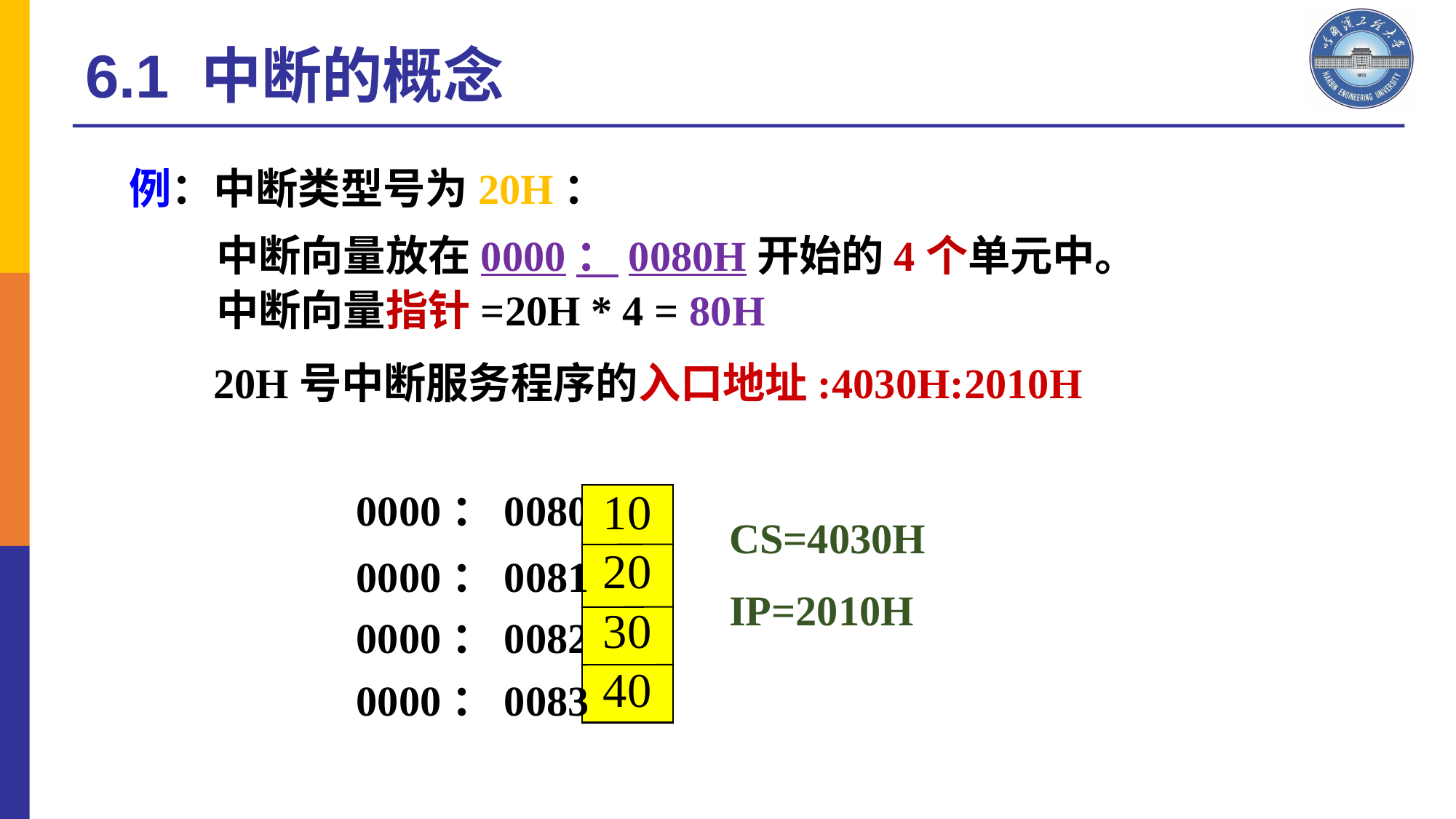

6.1 中断的概念

例：中断类型号为20H：
        中断向量放在0000：0080H开始的4个单元中。
        中断向量指针=20H * 4 = 80H
        20H号中断服务程序的入口地址:4030H:2010H
0000：0080
10
20
30
40

CS=4030H
IP=2010H
0000：0081
0000：0082
0000：0083